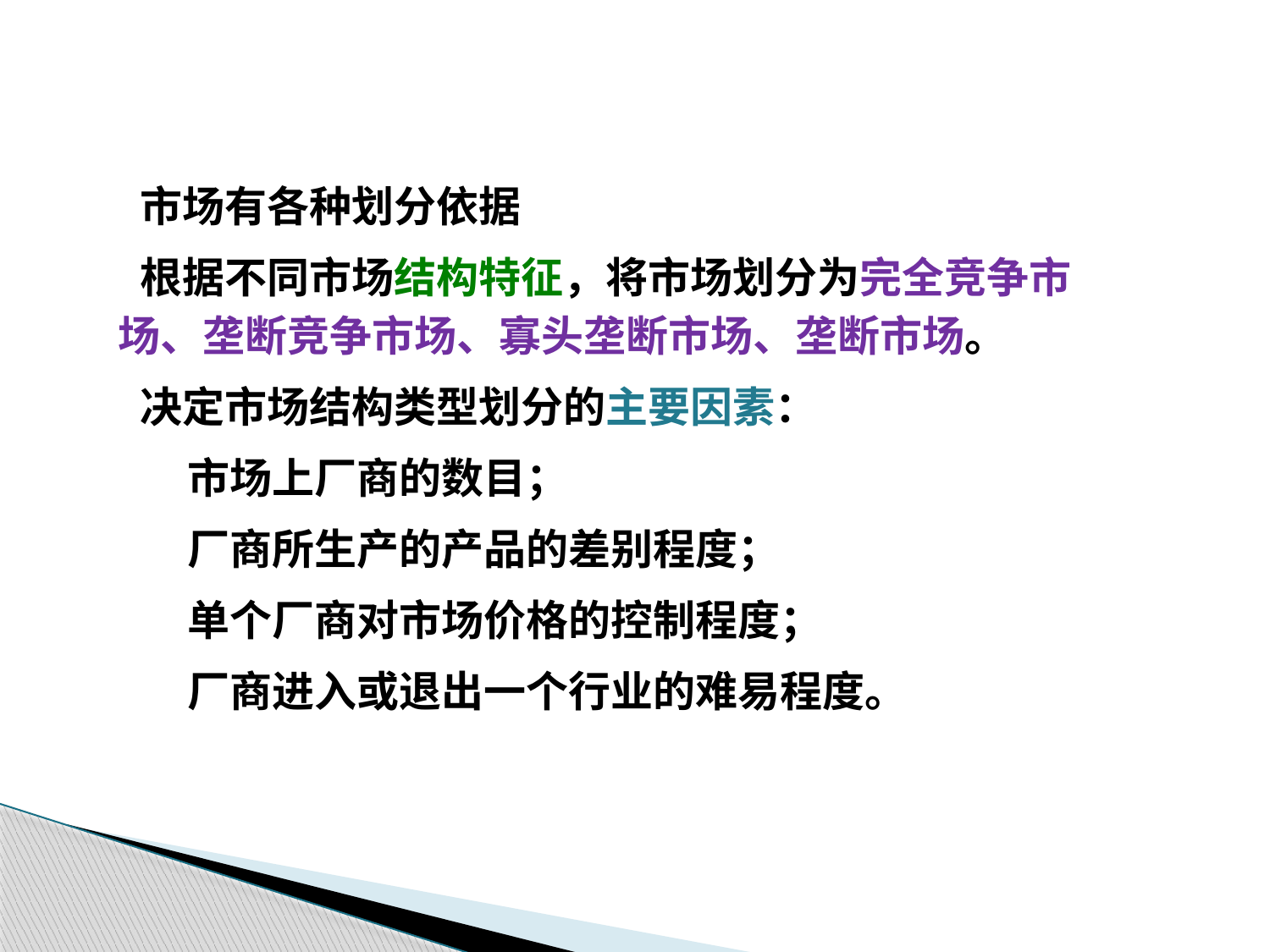

市场有各种划分依据
     根据不同市场结构特征，将市场划分为完全竞争市场、垄断竞争市场、寡头垄断市场、垄断市场。
     决定市场结构类型划分的主要因素：
          市场上厂商的数目；
          厂商所生产的产品的差别程度；
          单个厂商对市场价格的控制程度；
          厂商进入或退出一个行业的难易程度。